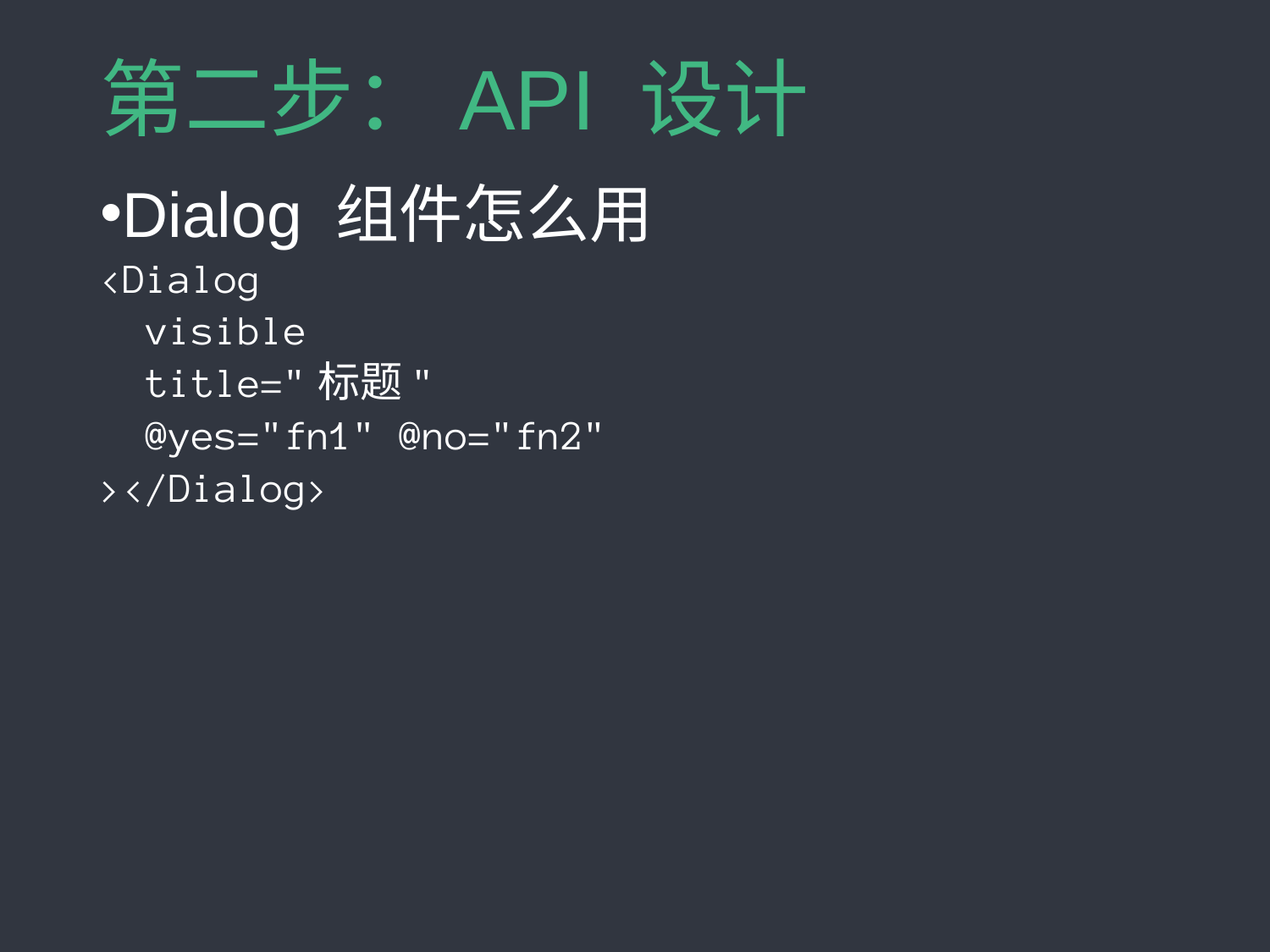

# 第二步：API 设计
Dialog 组件怎么用
<Dialog
  visible
  title="标题"
  @yes="fn1" @no="fn2"
></Dialog>